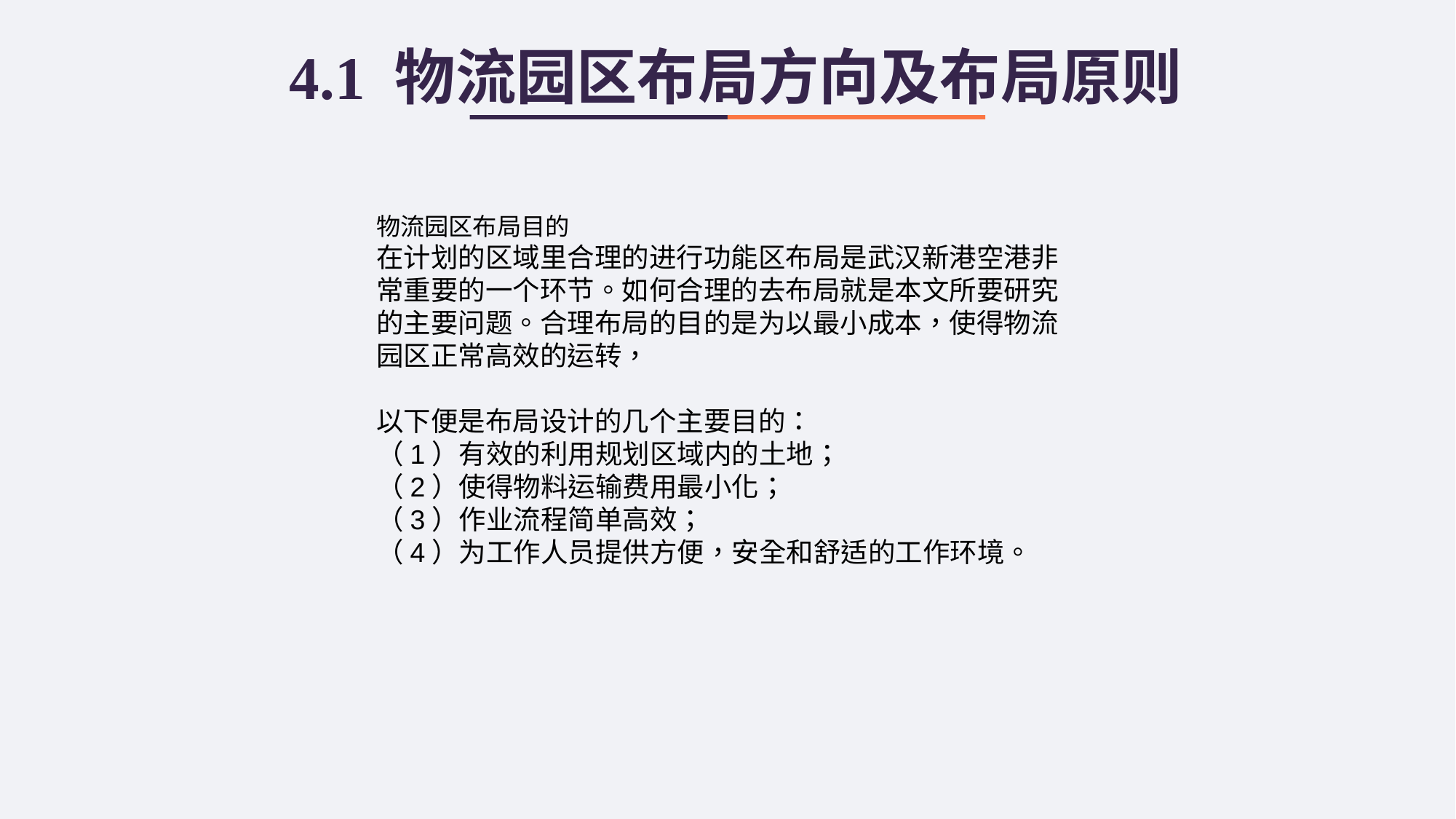

# 4.1 物流园区布局方向及布局原则
物流园区布局目的在计划的区域里合理的进行功能区布局是武汉新港空港非常重要的一个环节。如何合理的去布局就是本文所要研究的主要问题。合理布局的目的是为以最小成本，使得物流园区正常高效的运转，

以下便是布局设计的几个主要目的：（1）有效的利用规划区域内的土地；（2）使得物料运输费用最小化；（3）作业流程简单高效；（4）为工作人员提供方便，安全和舒适的工作环境。